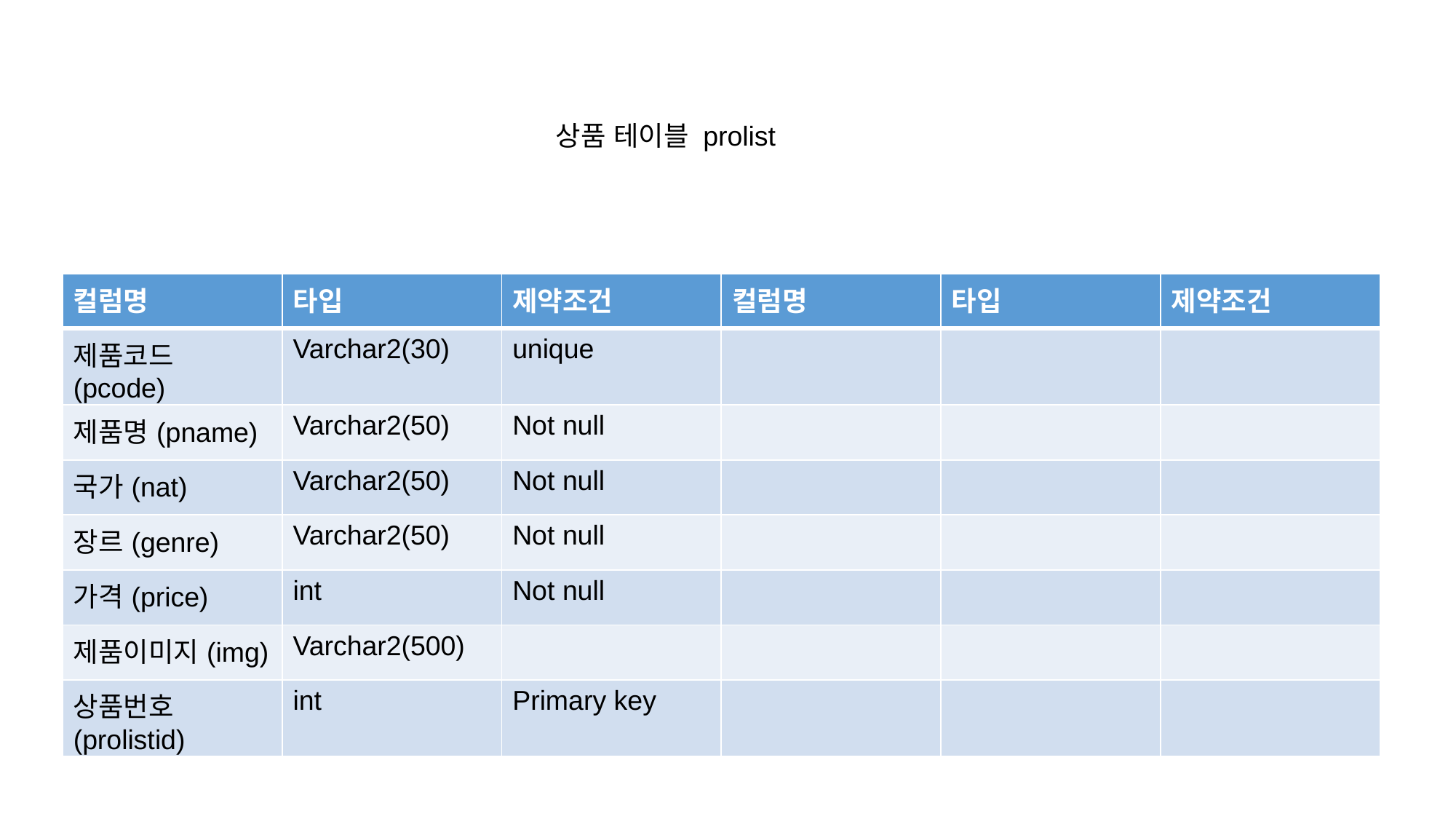

상품 테이블 prolist
| 컬럼명 | 타입 | 제약조건 | 컬럼명 | 타입 | 제약조건 |
| --- | --- | --- | --- | --- | --- |
| 제품코드(pcode) | Varchar2(30) | unique |  |  |  |
| 제품명(pname) | Varchar2(50) | Not null |  |  |  |
| 국가(nat) | Varchar2(50) | Not null |  |  |  |
| 장르(genre) | Varchar2(50) | Not null |  |  |  |
| 가격(price) | int | Not null |  |  |  |
| 제품이미지(img) | Varchar2(500) |  |  |  |  |
| 상품번호(prolistid) | int | Primary key |  |  |  |